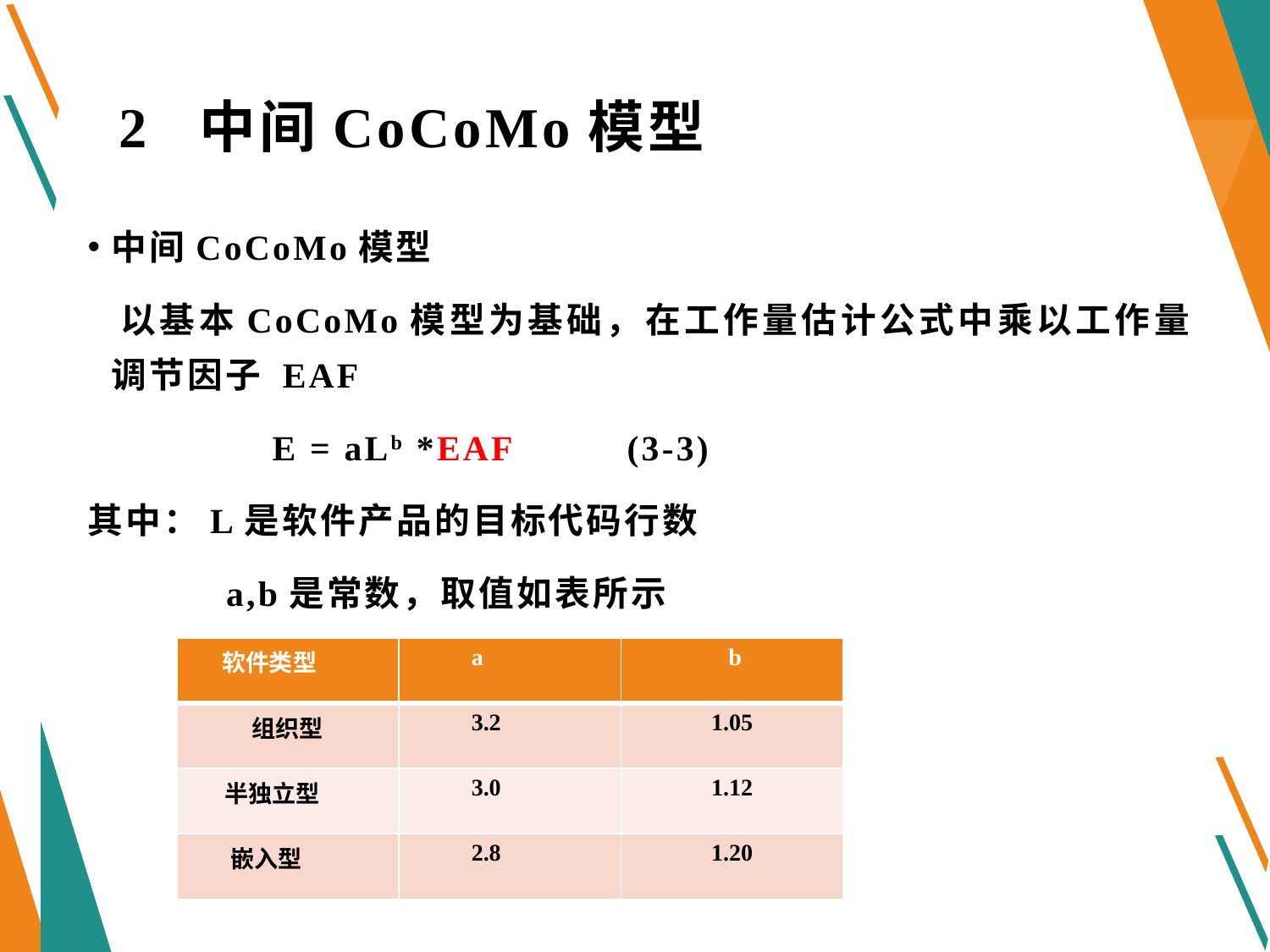

# 2  中间CoCoMo模型
中间CoCoMo模型
  以基本CoCoMo模型为基础，在工作量估计公式中乘以工作量调节因子 EAF
                E = aLb *EAF         (3-3)
其中：L是软件产品的目标代码行数
            a,b是常数，取值如表所示
| 软件类型 | a | b |
| --- | --- | --- |
| 组织型 | 3.2 | 1.05 |
| 半独立型 | 3.0 | 1.12 |
| 嵌入型 | 2.8 | 1.20 |